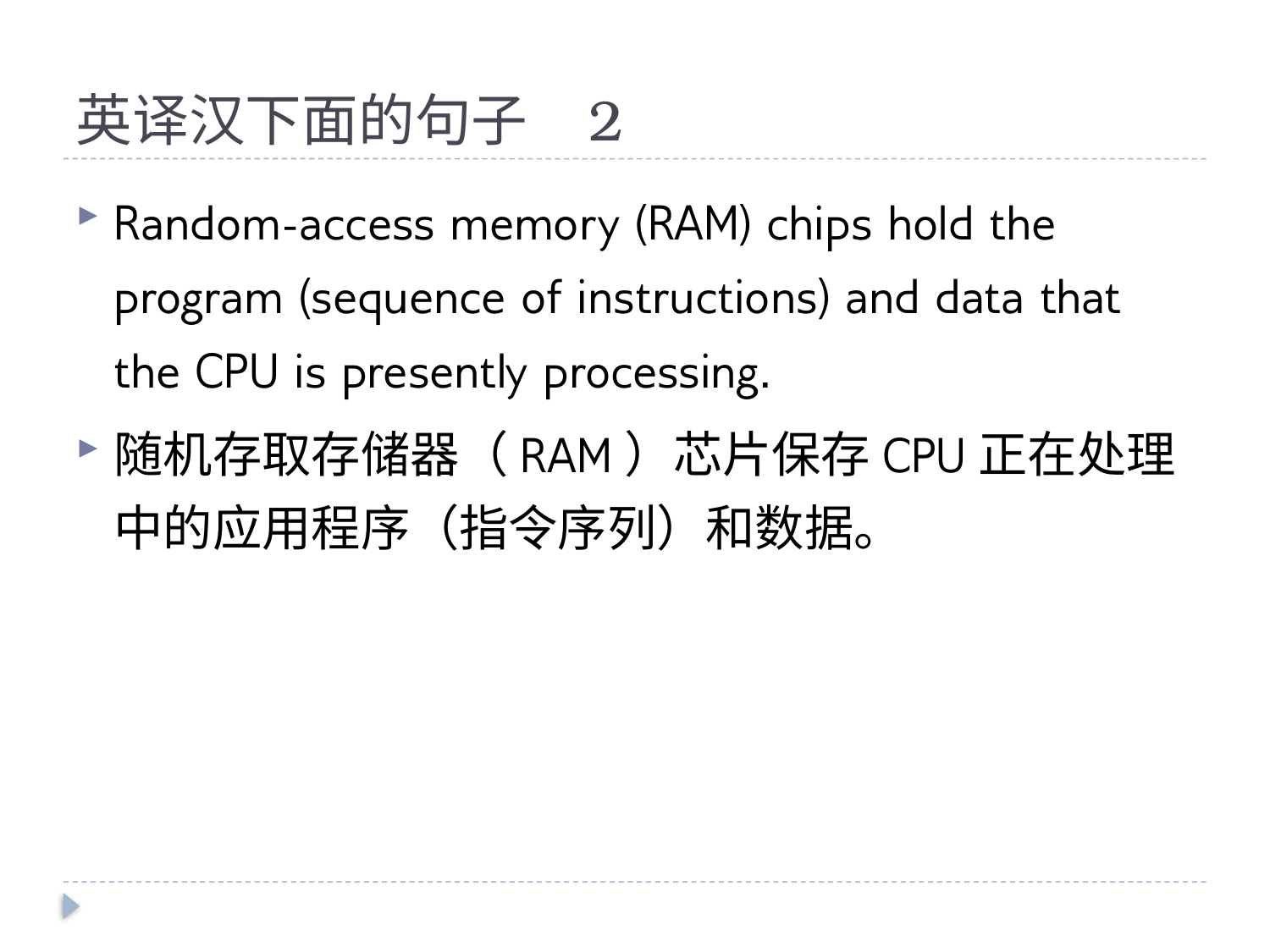

# 英译汉下面的句子   2
Random-access memory (RAM) chips hold the program (sequence of instructions) and data that the CPU is presently processing.
随机存取存储器（RAM）芯片保存CPU正在处理中的应用程序（指令序列）和数据。